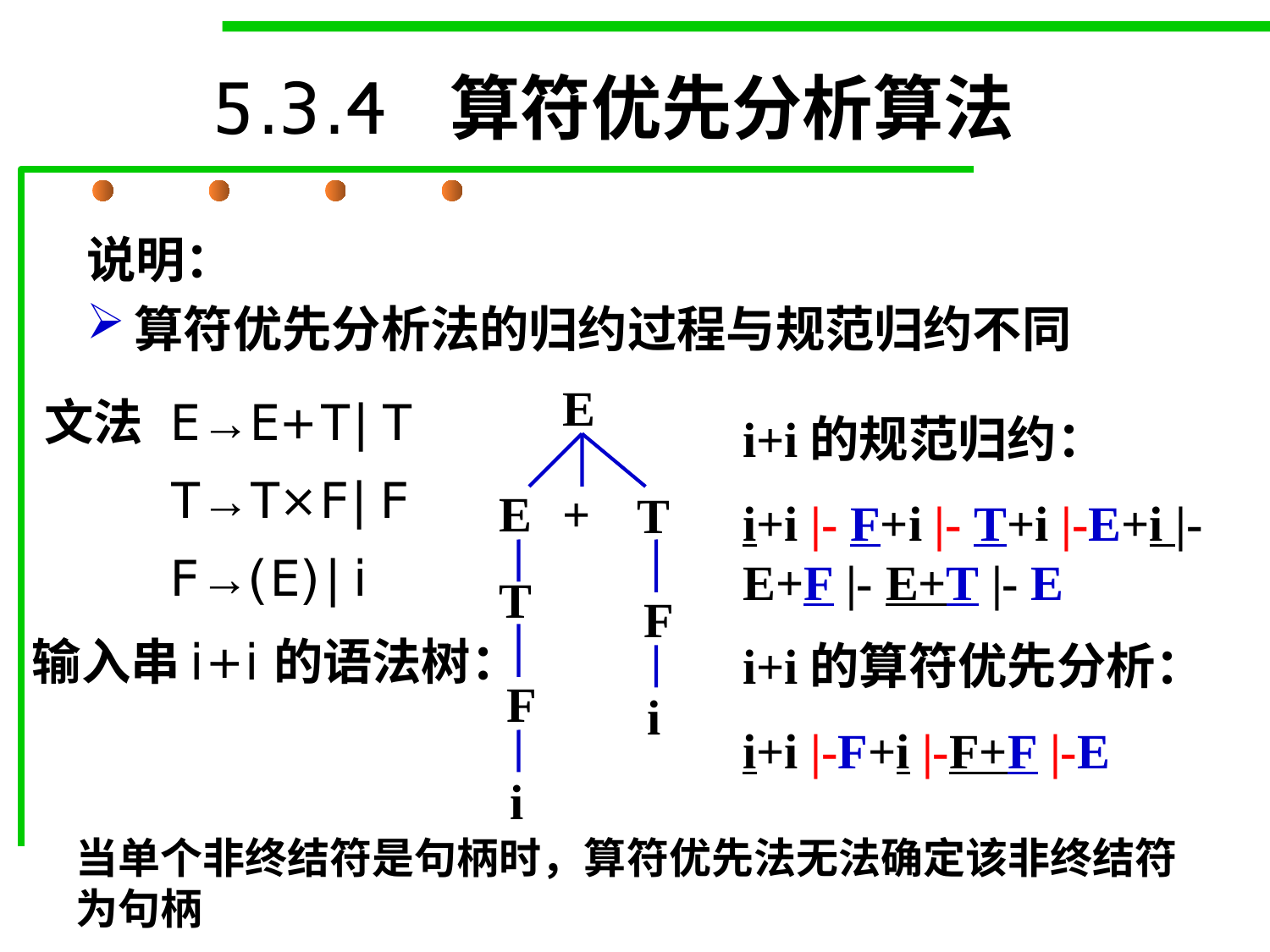

# 5.3.4  算符优先分析算法
说明：
算符优先分析法的归约过程与规范归约不同
E

E
+
T

T
F

F
i

i
文法 	E→E+T|T
	T→T×F|F
	F→(E)|i
i+i的规范归约：
i+i |- F+i |- T+i |-E+i |-E+F |- E+T |- E
i+i的算符优先分析：
i+i |-F+i |-F+F |-E
输入串i+i的语法树：

当单个非终结符是句柄时，算符优先法无法确定该非终结符为句柄